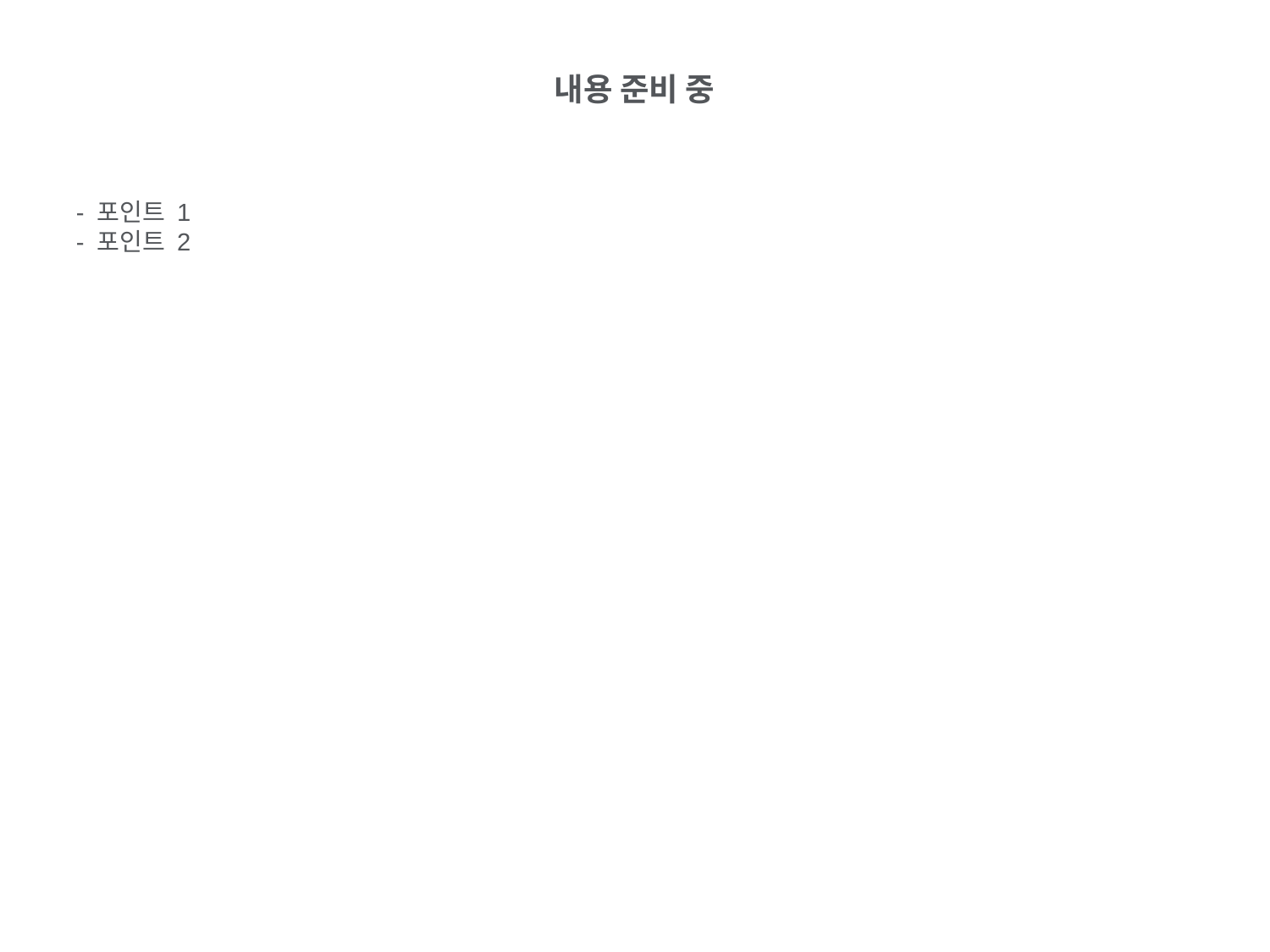

내용 준비 중
- 포인트 1
- 포인트 2